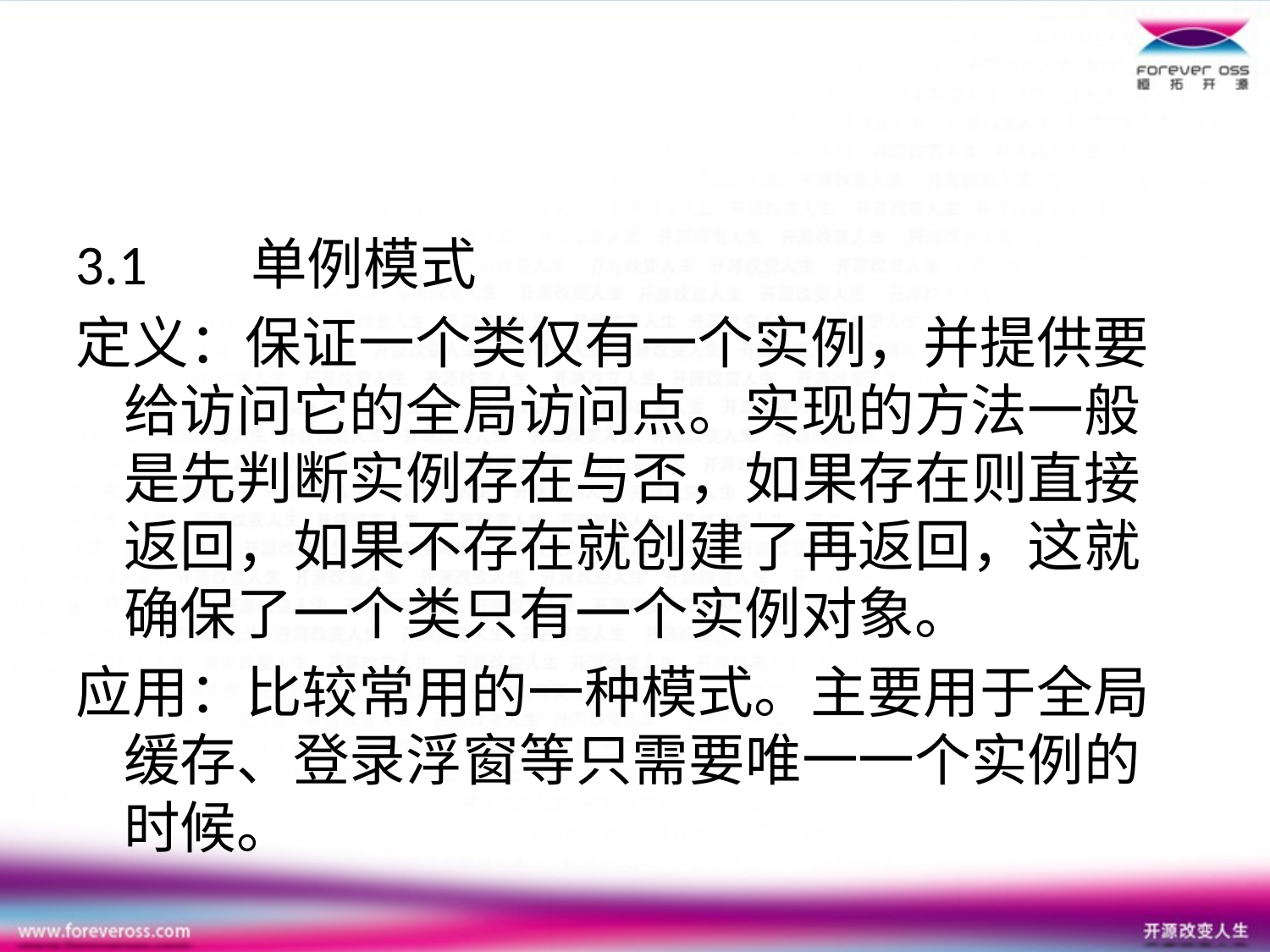

#
3.1	单例模式
定义：保证一个类仅有一个实例，并提供要给访问它的全局访问点。实现的方法一般是先判断实例存在与否，如果存在则直接返回，如果不存在就创建了再返回，这就确保了一个类只有一个实例对象。
应用：比较常用的一种模式。主要用于全局缓存、登录浮窗等只需要唯一一个实例的时候。